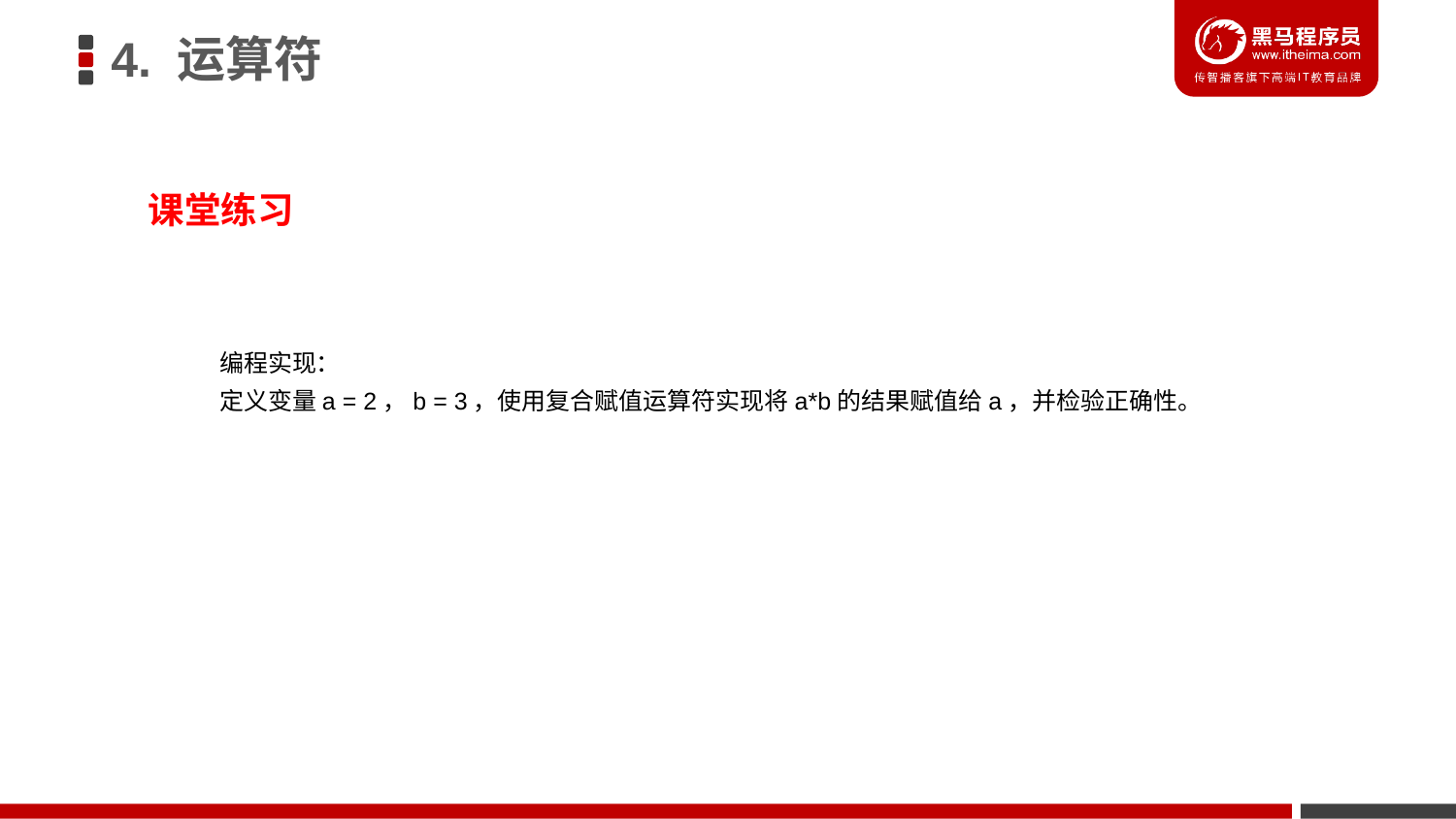

4. 运算符
课堂练习
编程实现：
定义变量a = 2，b = 3，使用复合赋值运算符实现将a*b的结果赋值给a，并检验正确性。